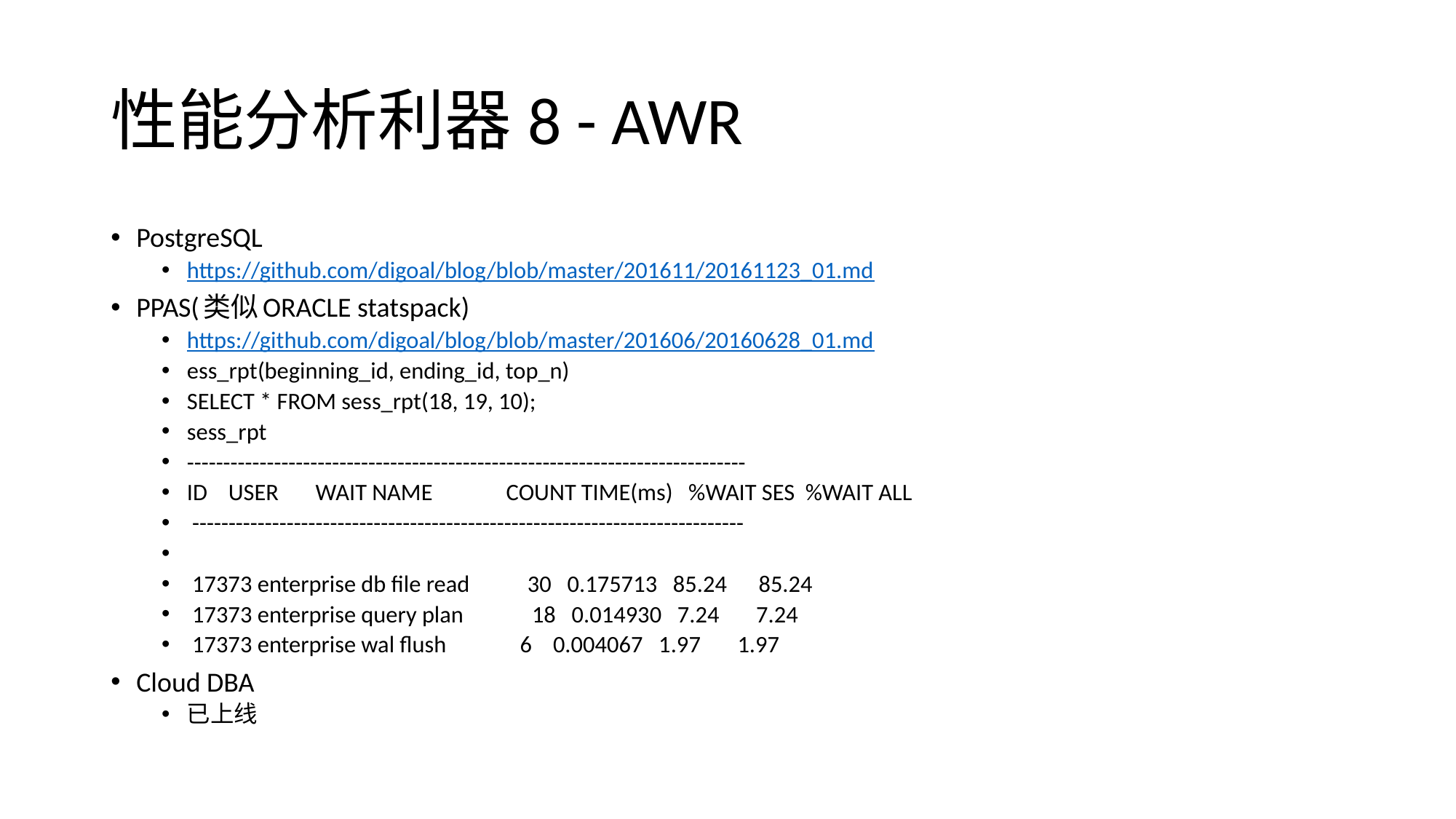

# 性能分析利器8 - AWR
PostgreSQL
https://github.com/digoal/blog/blob/master/201611/20161123_01.md
PPAS(类似ORACLE statspack)
https://github.com/digoal/blog/blob/master/201606/20160628_01.md
ess_rpt(beginning_id, ending_id, top_n)
SELECT * FROM sess_rpt(18, 19, 10);
sess_rpt
-----------------------------------------------------------------------------
ID    USER       WAIT NAME              COUNT TIME(ms)   %WAIT SES  %WAIT ALL
 ----------------------------------------------------------------------------

 17373 enterprise db file read           30   0.175713   85.24      85.24
 17373 enterprise query plan             18   0.014930   7.24       7.24
 17373 enterprise wal flush              6    0.004067   1.97       1.97
Cloud DBA
已上线